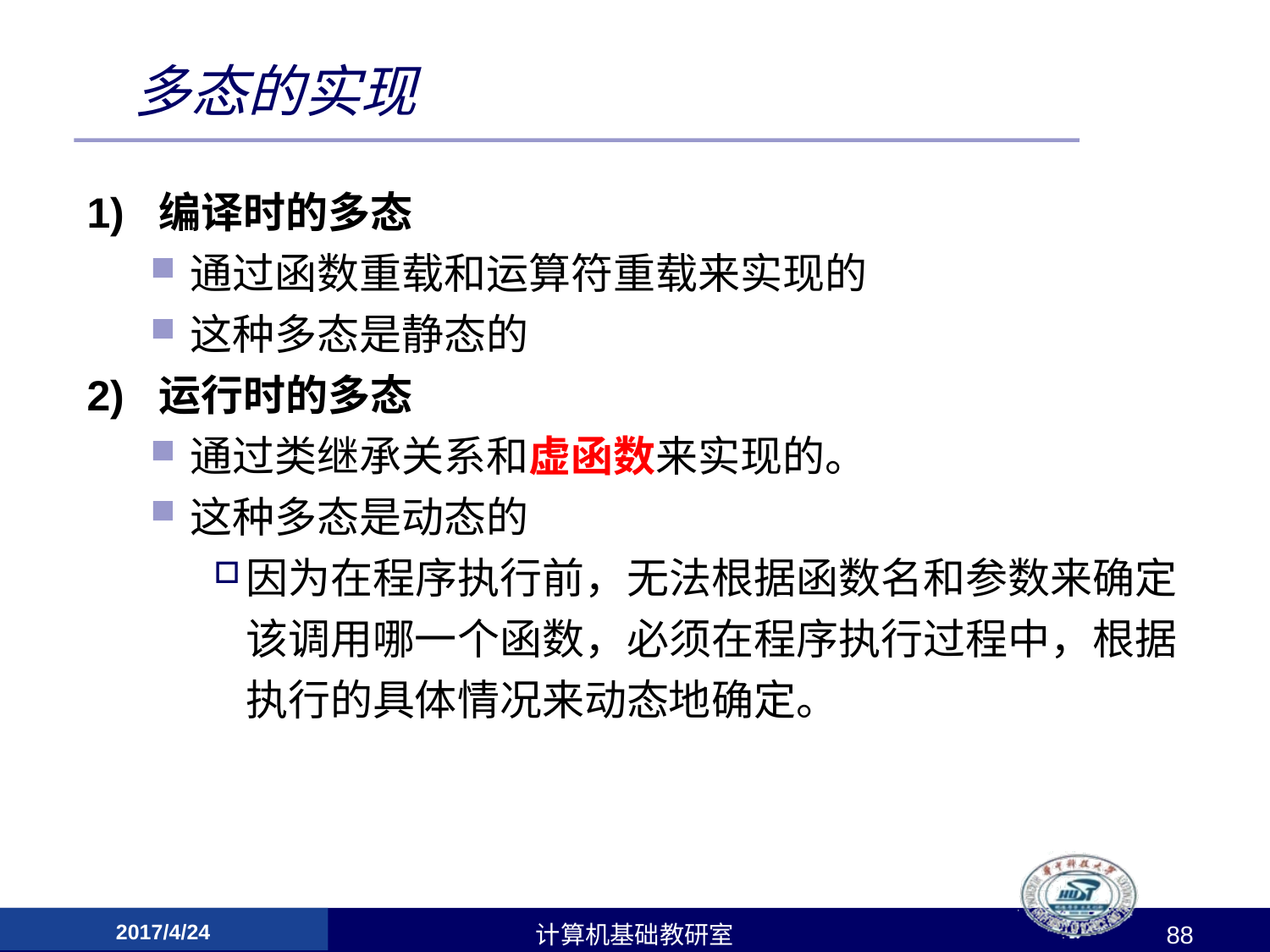

# 多态的实现
1)  编译时的多态
通过函数重载和运算符重载来实现的
这种多态是静态的
2)  运行时的多态
通过类继承关系和虚函数来实现的。
这种多态是动态的
因为在程序执行前，无法根据函数名和参数来确定该调用哪一个函数，必须在程序执行过程中，根据执行的具体情况来动态地确定。

2017/4/24
计算机基础教研室
88